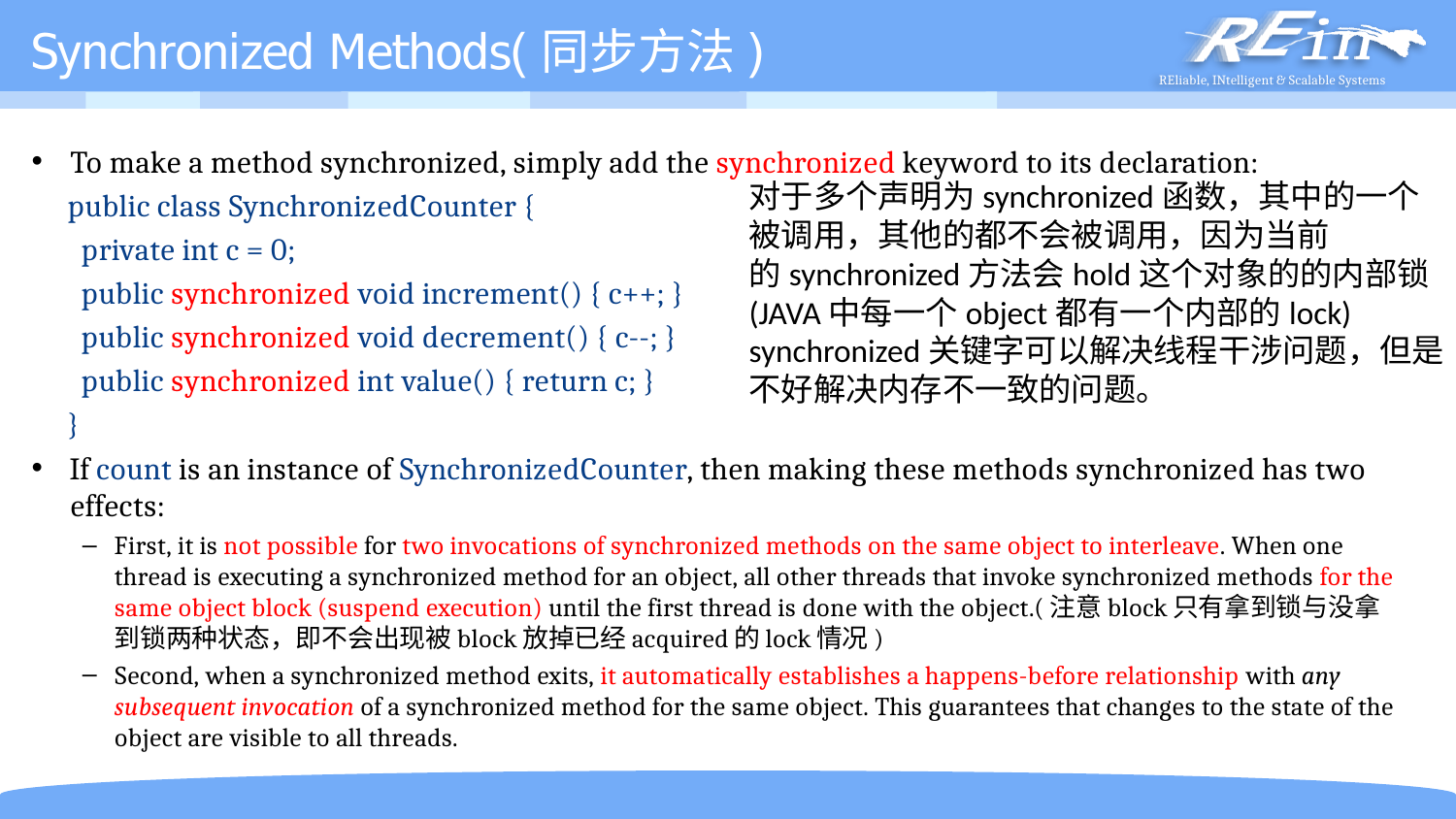

# Synchronized Methods(同步方法)
To make a method synchronized, simply add the synchronized keyword to its declaration:
public class SynchronizedCounter {
  private int c = 0;
  public synchronized void increment() { c++; }
  public synchronized void decrement() { c--; }
  public synchronized int value() { return c; }
}
If count is an instance of SynchronizedCounter, then making these methods synchronized has two effects:
First, it is not possible for two invocations of synchronized methods on the same object to interleave. When one thread is executing a synchronized method for an object, all other threads that invoke synchronized methods for the same object block (suspend execution) until the first thread is done with the object.(注意block只有拿到锁与没拿到锁两种状态，即不会出现被block放掉已经acquired的lock情况)
Second, when a synchronized method exits, it automatically establishes a happens-before relationship with any subsequent invocation of a synchronized method for the same object. This guarantees that changes to the state of the object are visible to all threads.

对于多个声明为synchronized函数，其中的一个
被调用，其他的都不会被调用，因为当前
的synchronized方法会hold这个对象的的内部锁
(JAVA中每一个object都有一个内部的lock)
synchronized关键字可以解决线程干涉问题，但是
不好解决内存不一致的问题。
22